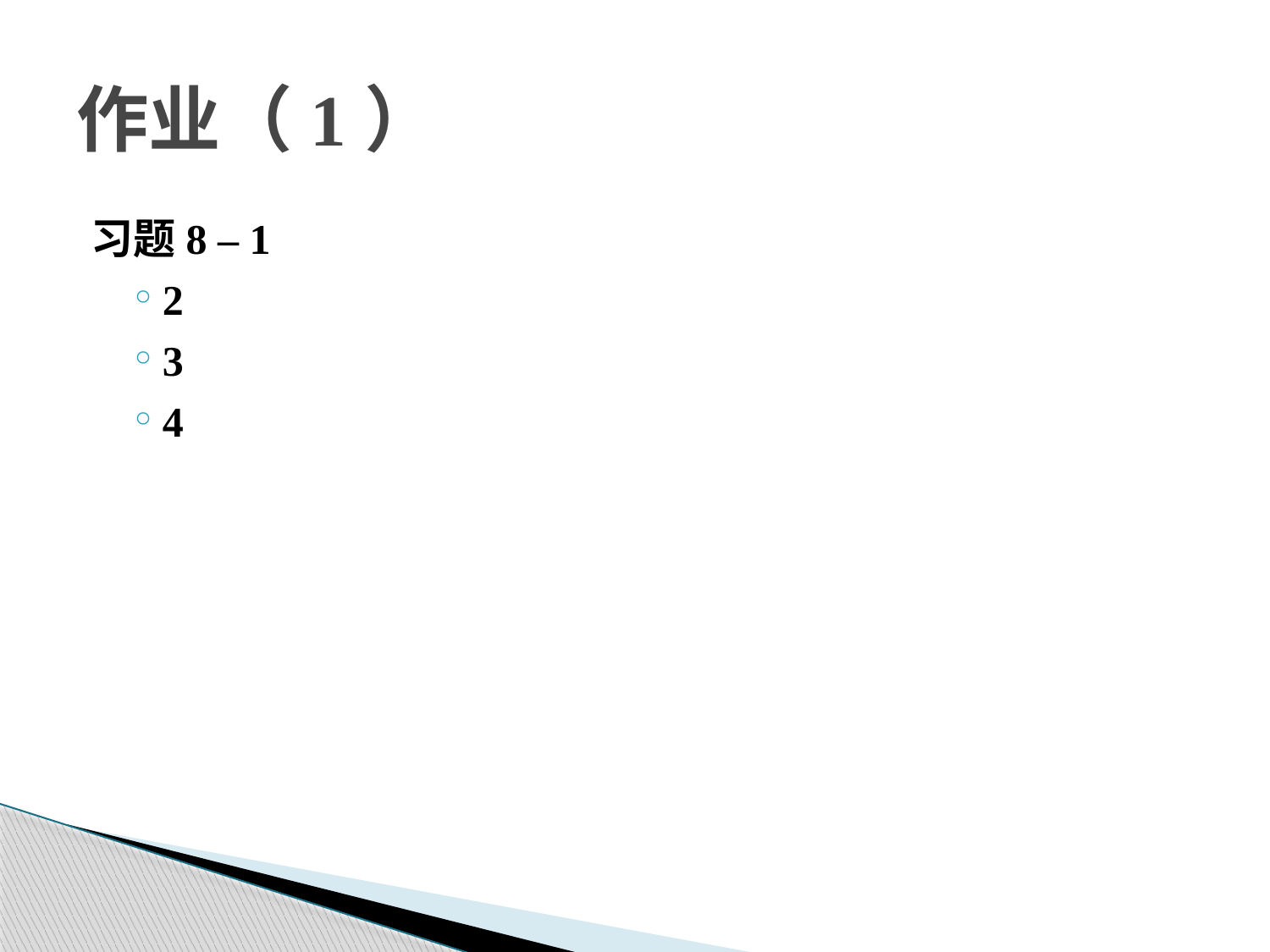

# 作业（1）
习题8 – 1
2
3
4